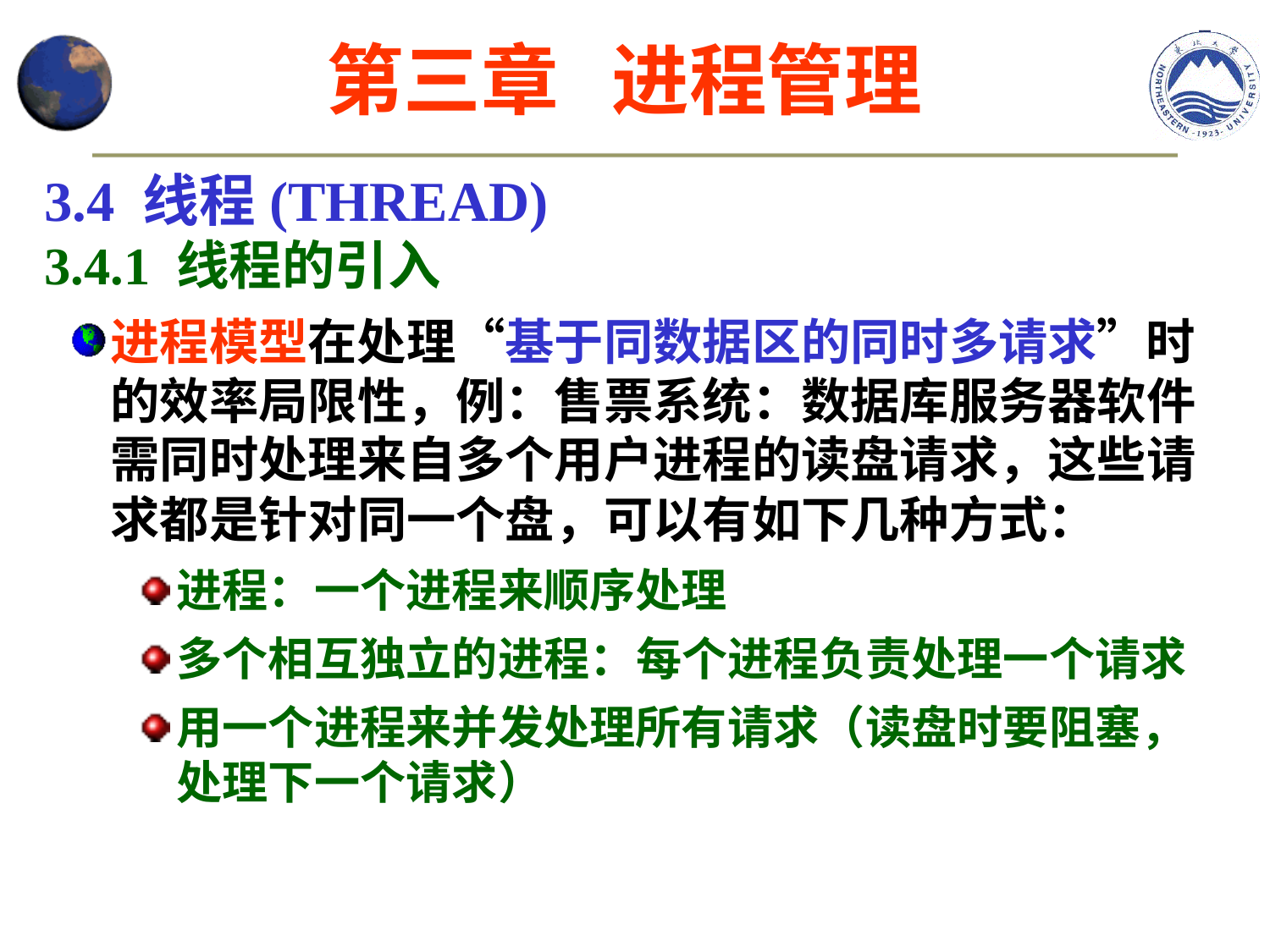

第三章   进程管理
3.4 线程(THREAD)
3.4.1 线程的引入
进程模型在处理“基于同数据区的同时多请求”时的效率局限性，例：售票系统：数据库服务器软件需同时处理来自多个用户进程的读盘请求，这些请求都是针对同一个盘，可以有如下几种方式：
进程：一个进程来顺序处理
多个相互独立的进程：每个进程负责处理一个请求
用一个进程来并发处理所有请求（读盘时要阻塞，处理下一个请求）